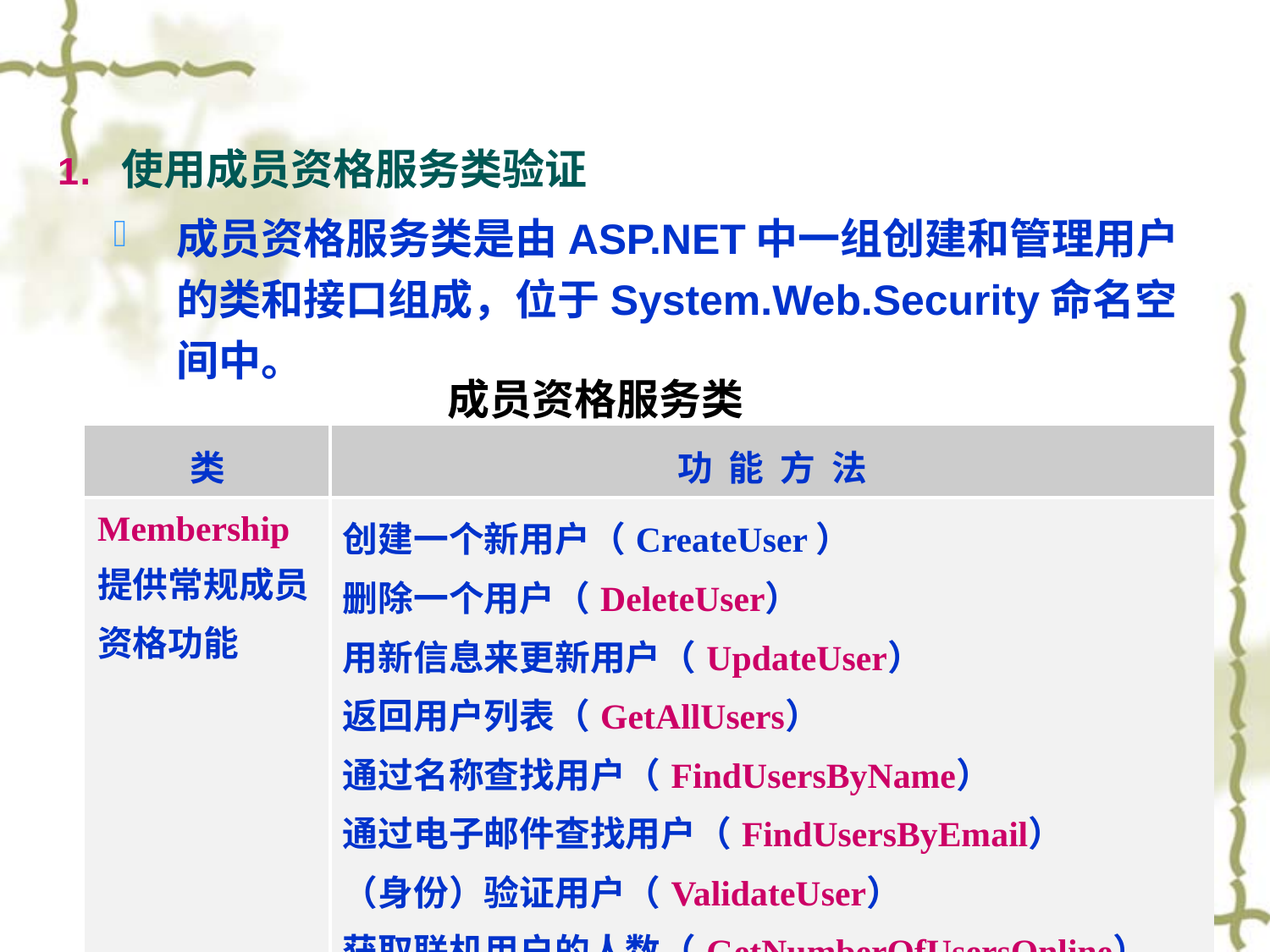

使用成员资格服务类验证
成员资格服务类是由ASP.NET中一组创建和管理用户的类和接口组成，位于System.Web.Security命名空间中。

成员资格服务类
| 类 | 功 能 方 法 |
| --- | --- |
| Membership 提供常规成员资格功能 | 创建一个新用户（CreateUser） 删除一个用户（DeleteUser） 用新信息来更新用户（UpdateUser） 返回用户列表（GetAllUsers） 通过名称查找用户（FindUsersByName） 通过电子邮件查找用户（FindUsersByEmail） （身份）验证用户（ValidateUser） 获取联机用户的人数（GetNumberOfUsersOnline） |